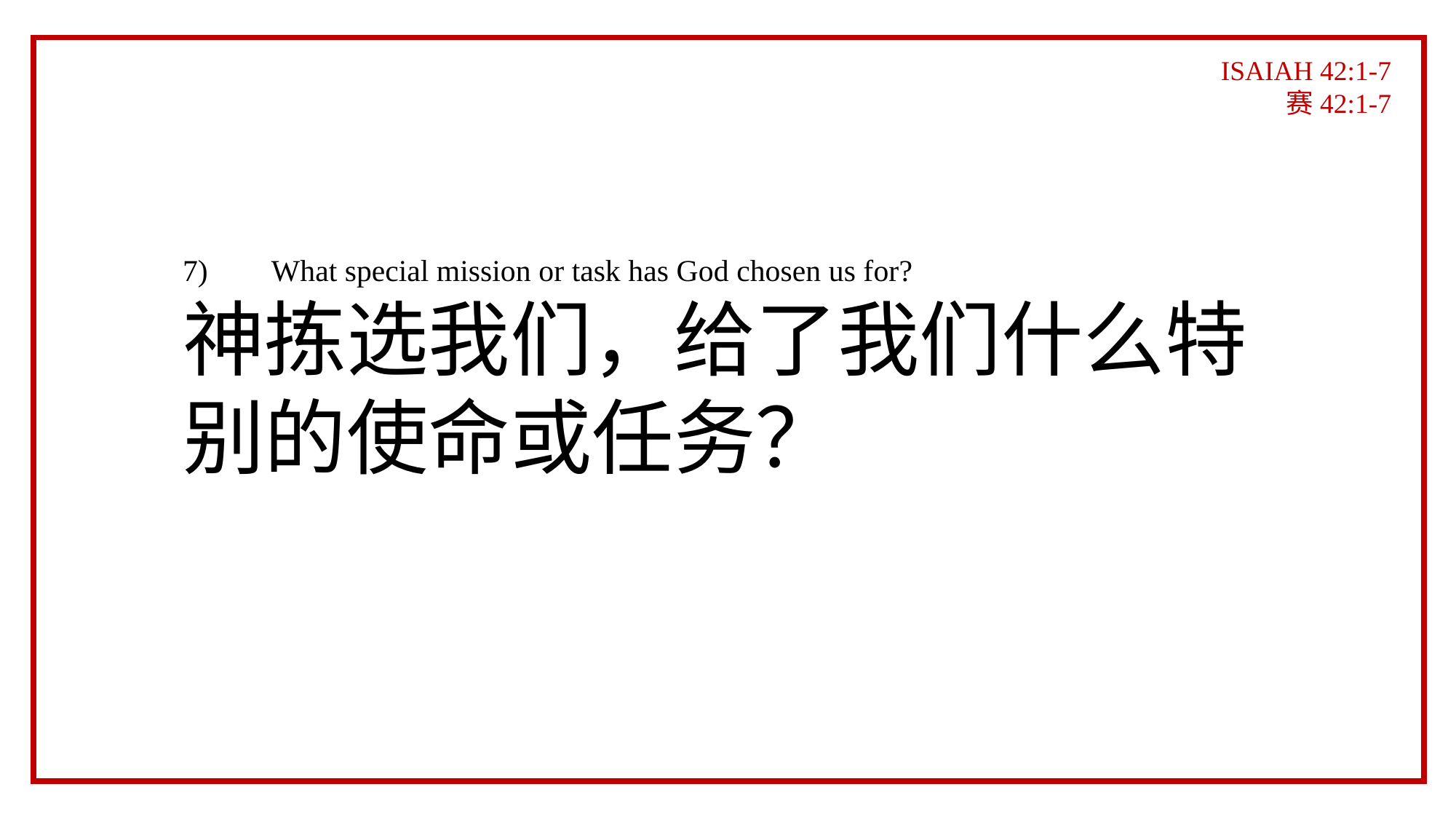

ISAIAH 42:1-7
赛42:1-7
What special mission or task has God chosen us for?
神拣选我们，给了我们什么特别的使命或任务？